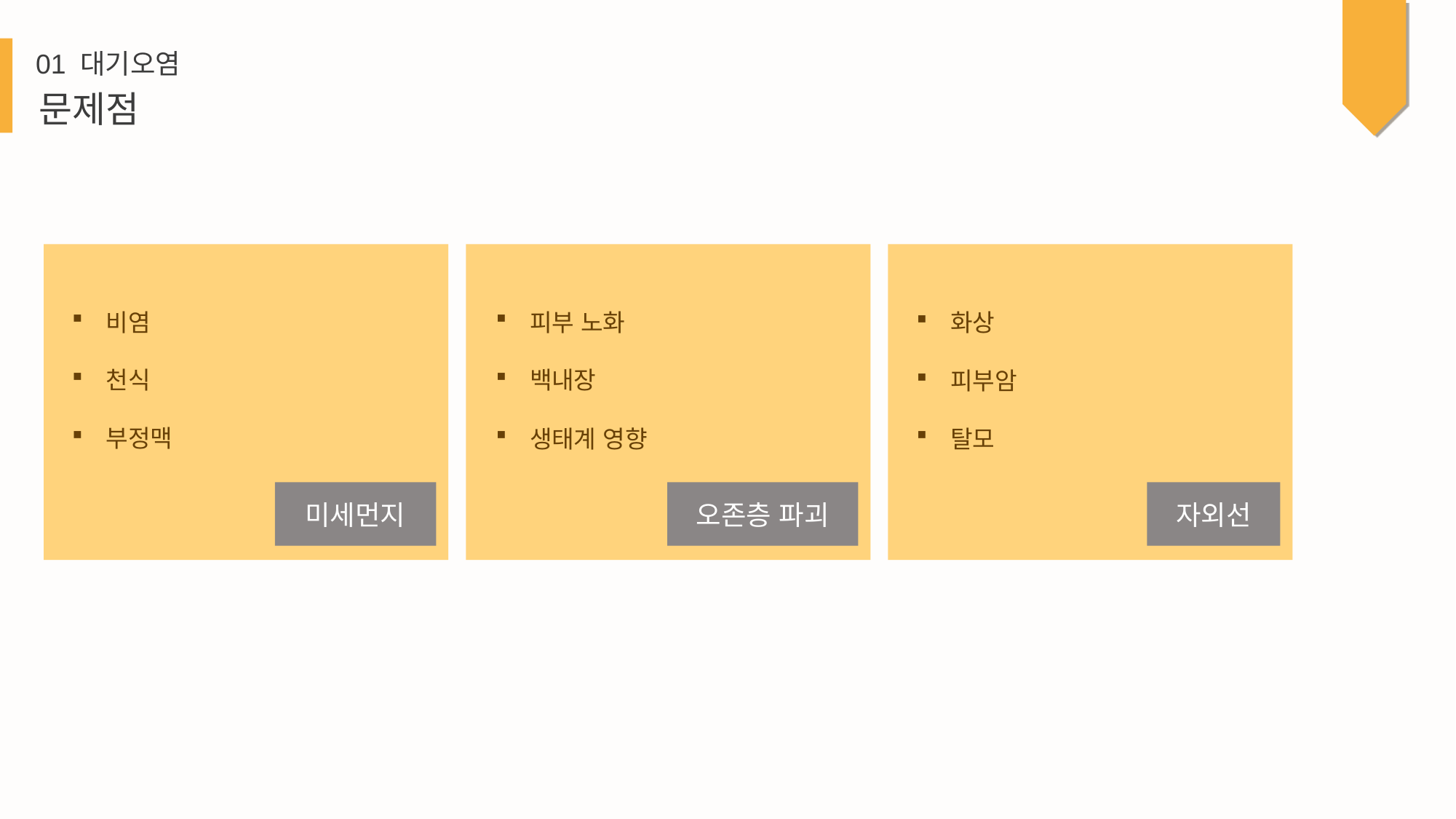

01 대기오염
문제점

자외선

미세먼지
비염
천식
부정맥

오존층 파괴
피부 노화
백내장
생태계 영향
화상
피부암
탈모